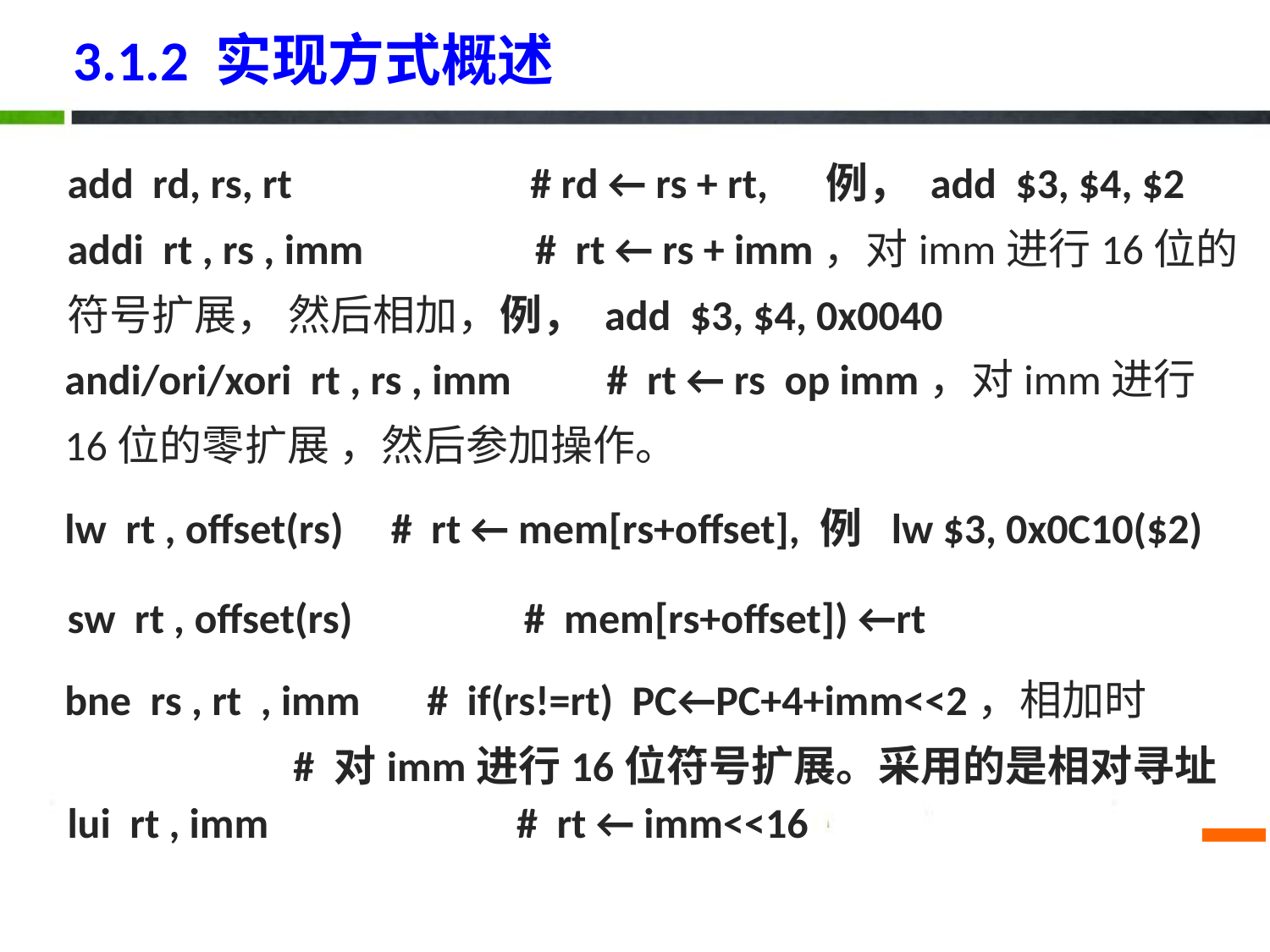

# 3.1.2 实现方式概述
add  rd, rs, rt                         # rd ← rs + rt,     例， add  $3, $4, $2
addi  rt , rs , imm                  #  rt ← rs + imm，对imm进行16位的符号扩展， 然后相加，例， add  $3, $4, 0x0040
andi/ori/xori  rt , rs , imm          #  rt ← rs  op imm，对imm进行16位的零扩展 ，然后参加操作。
lw  rt , offset(rs)     #  rt ← mem[rs+offset], 例  lw $3, 0x0C10($2)
sw  rt , offset(rs)                  #  mem[rs+offset]) ←rt
bne  rs , rt  , imm       #  if(rs!=rt)  PC←PC+4+imm<<2，相加时
                        # 对imm进行16位符号扩展。采用的是相对寻址
lui  rt , imm                          #  rt ← imm<<16